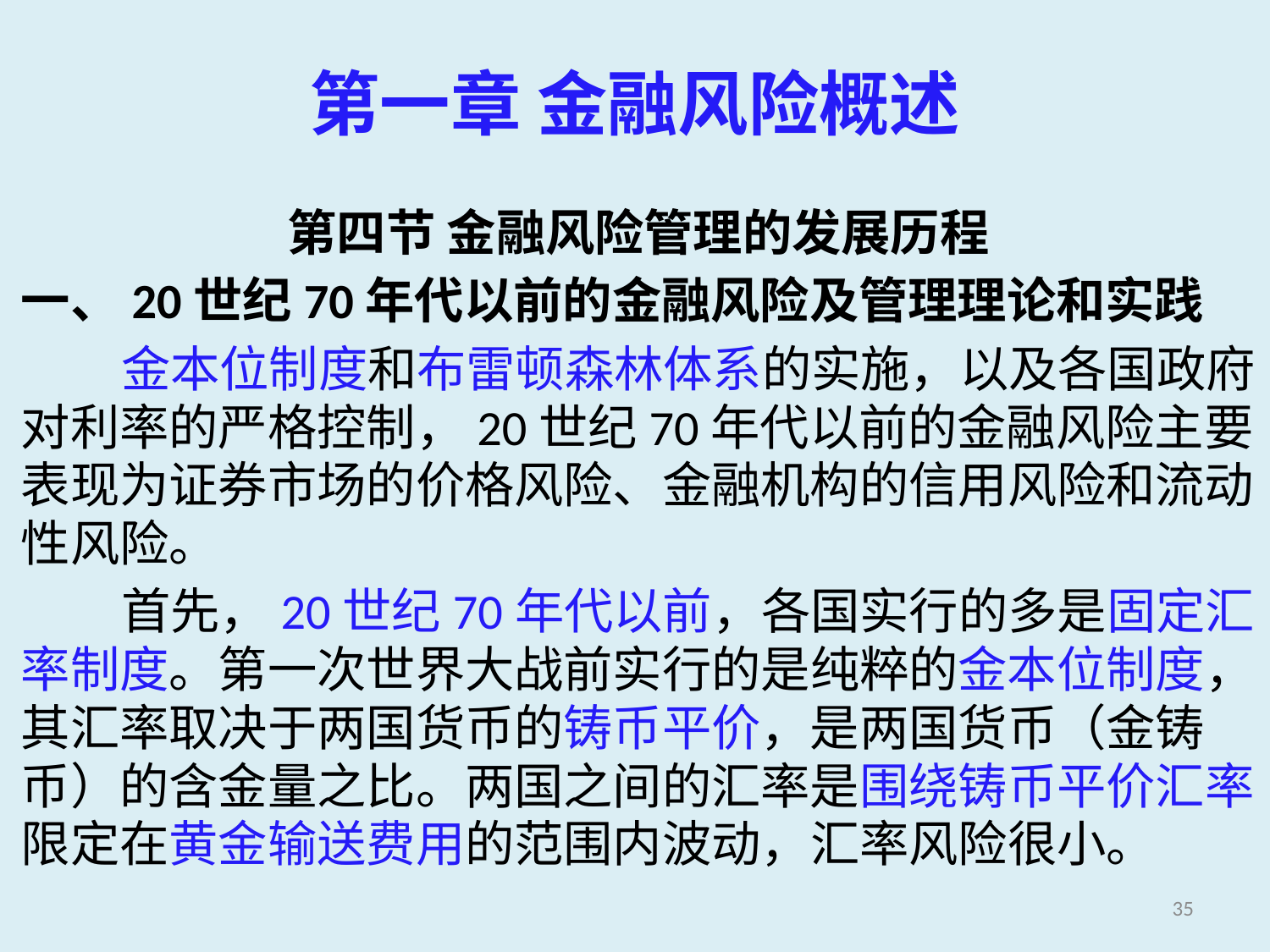

# 第一章 金融风险概述
第四节 金融风险管理的发展历程
一、20世纪70年代以前的金融风险及管理理论和实践
        金本位制度和布雷顿森林体系的实施，以及各国政府对利率的严格控制，20世纪70年代以前的金融风险主要表现为证券市场的价格风险、金融机构的信用风险和流动性风险。
        首先，20世纪70年代以前，各国实行的多是固定汇率制度。第一次世界大战前实行的是纯粹的金本位制度，其汇率取决于两国货币的铸币平价，是两国货币（金铸币）的含金量之比。两国之间的汇率是围绕铸币平价汇率限定在黄金输送费用的范围内波动，汇率风险很小。
35